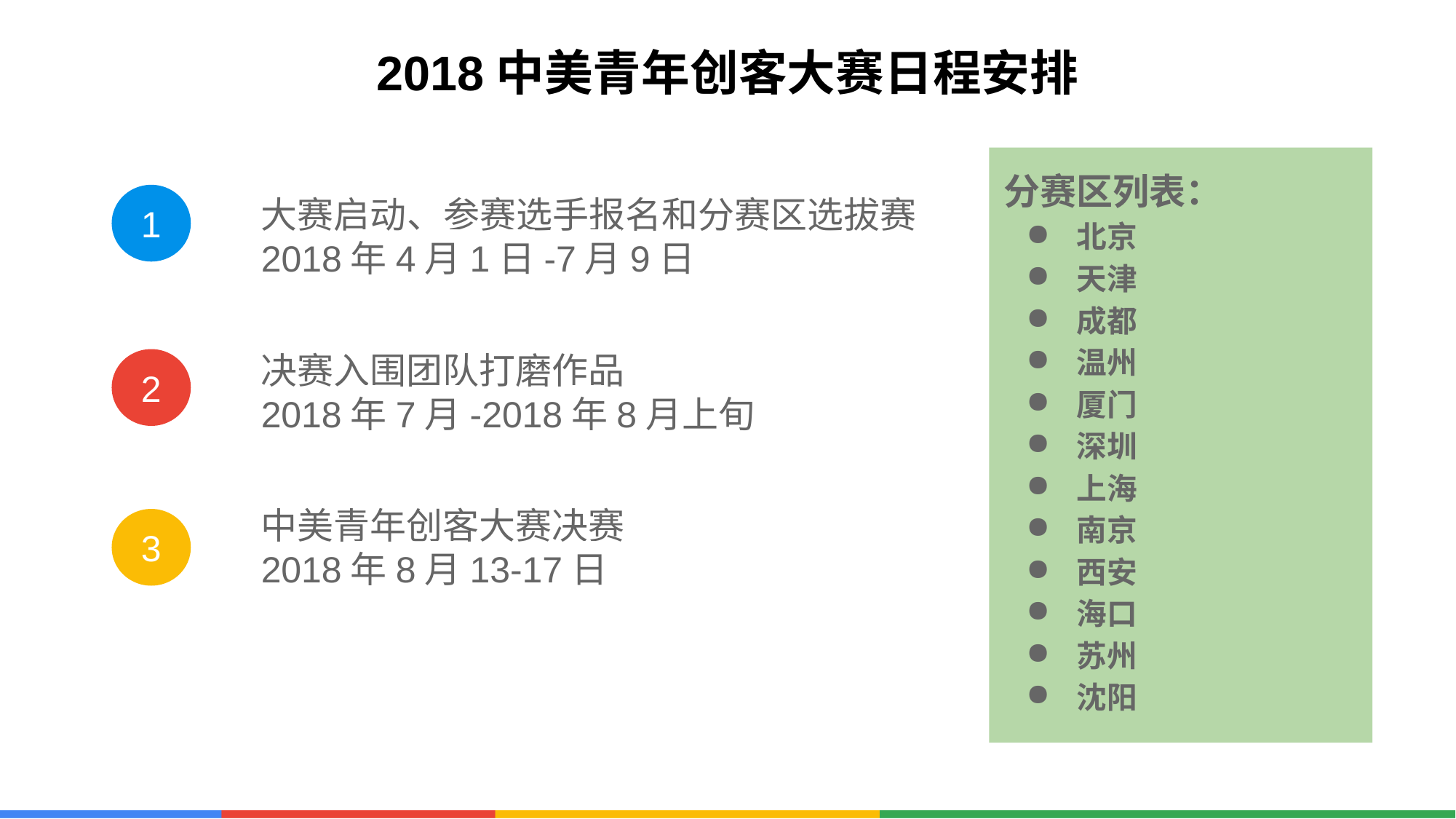

2018中美青年创客大赛日程安排
分赛区列表：
北京
天津
成都
温州
厦门
深圳
上海
南京
西安
海口
苏州
沈阳
大赛启动、参赛选手报名和分赛区选拔赛
2018年4月1日-7月9日
1
决赛入围团队打磨作品
2018年7月-2018年8月上旬
2
中美青年创客大赛决赛
2018年8月13-17日
3